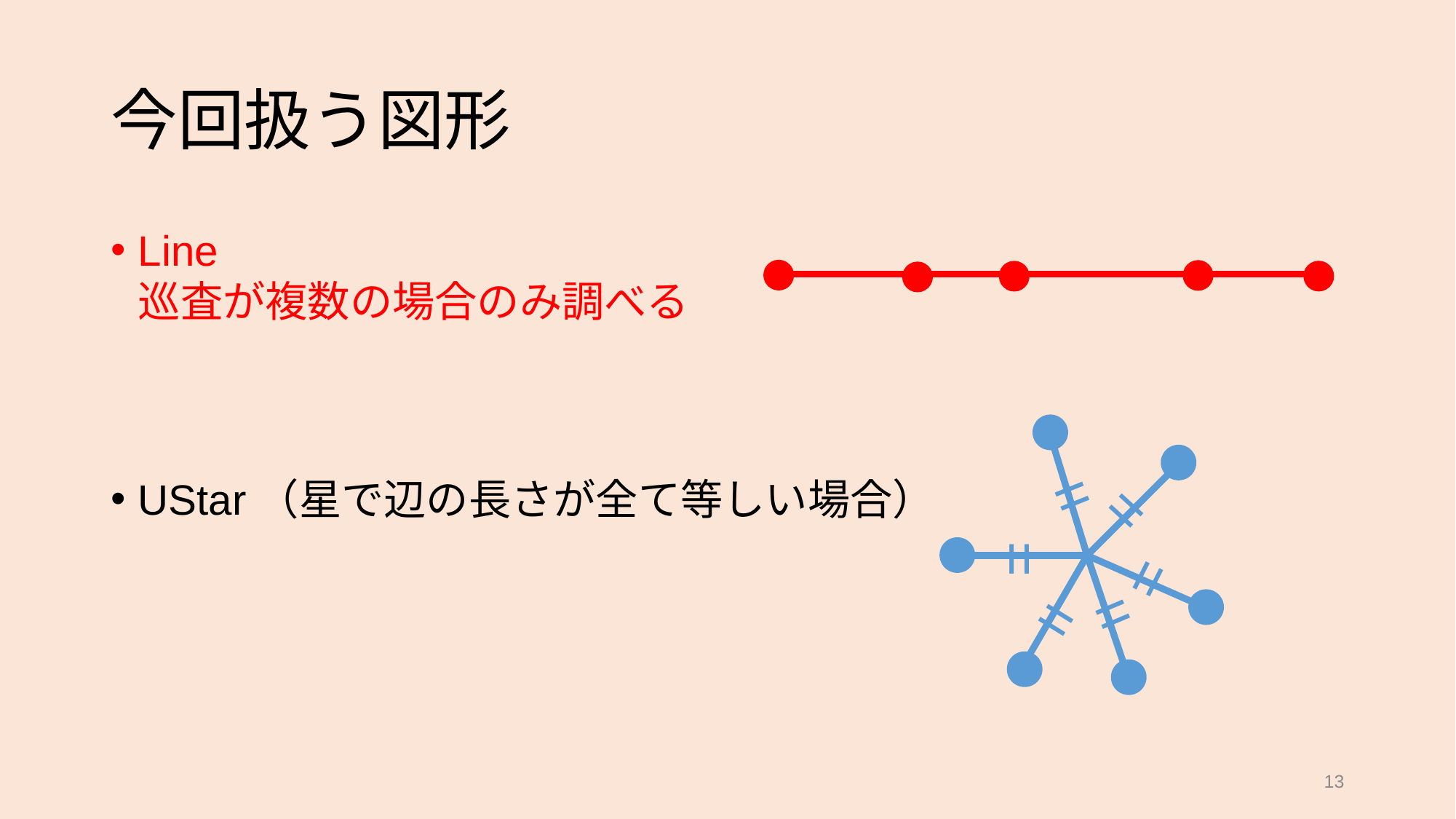

# 今回扱う図形
Line
巡査が複数の場合のみ調べる

UStar（星で辺の長さが全て等しい場合）

=
=
=
=
=
=
13